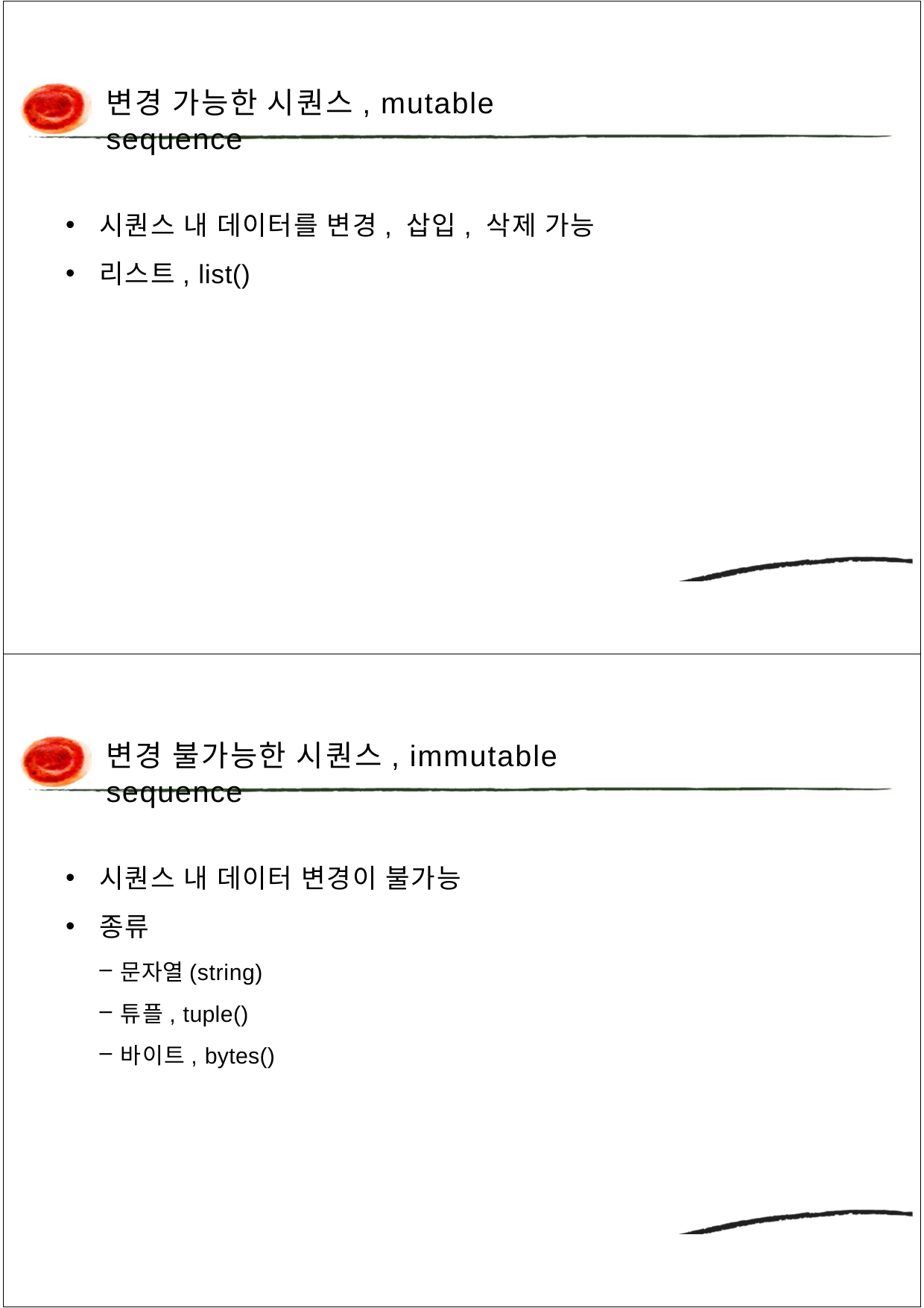

변경 가능한 시퀀스, mutable sequence

시퀀스 내 데이터를 변경, 삽입, 삭제 가능
리스트, list()

변경 불가능한 시퀀스, immutable sequence

시퀀스 내 데이터 변경이 불가능
종류
문자열(string)
튜플, tuple()
바이트, bytes()